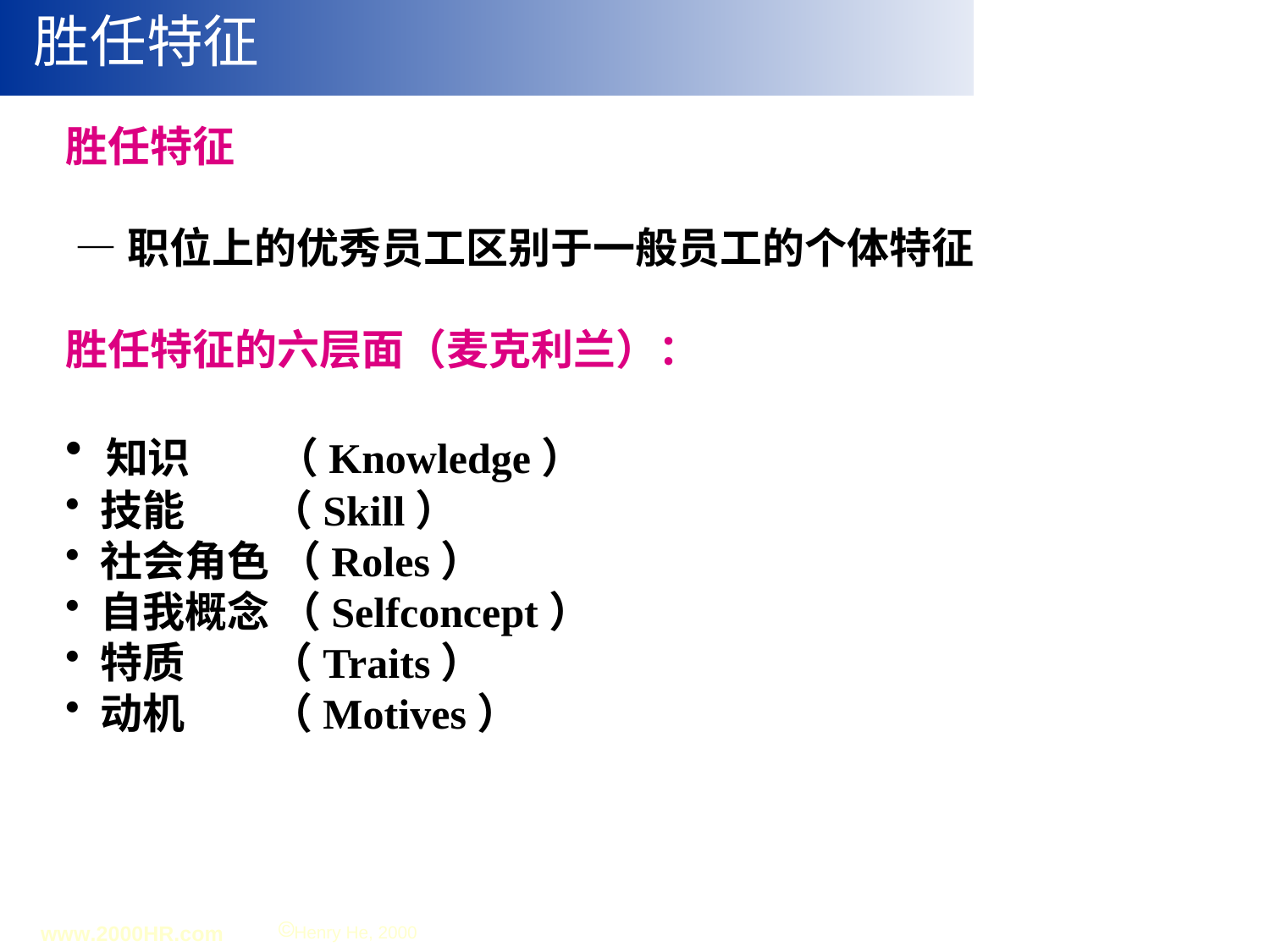

胜任特征
胜任特征

 —职位上的优秀员工区别于一般员工的个体特征

胜任特征的六层面（麦克利兰）：

 知识         （Knowledge）
 技能         （Skill）
 社会角色 （Roles）
 自我概念 （Selfconcept）
 特质         （Traits）
 动机         （Motives）